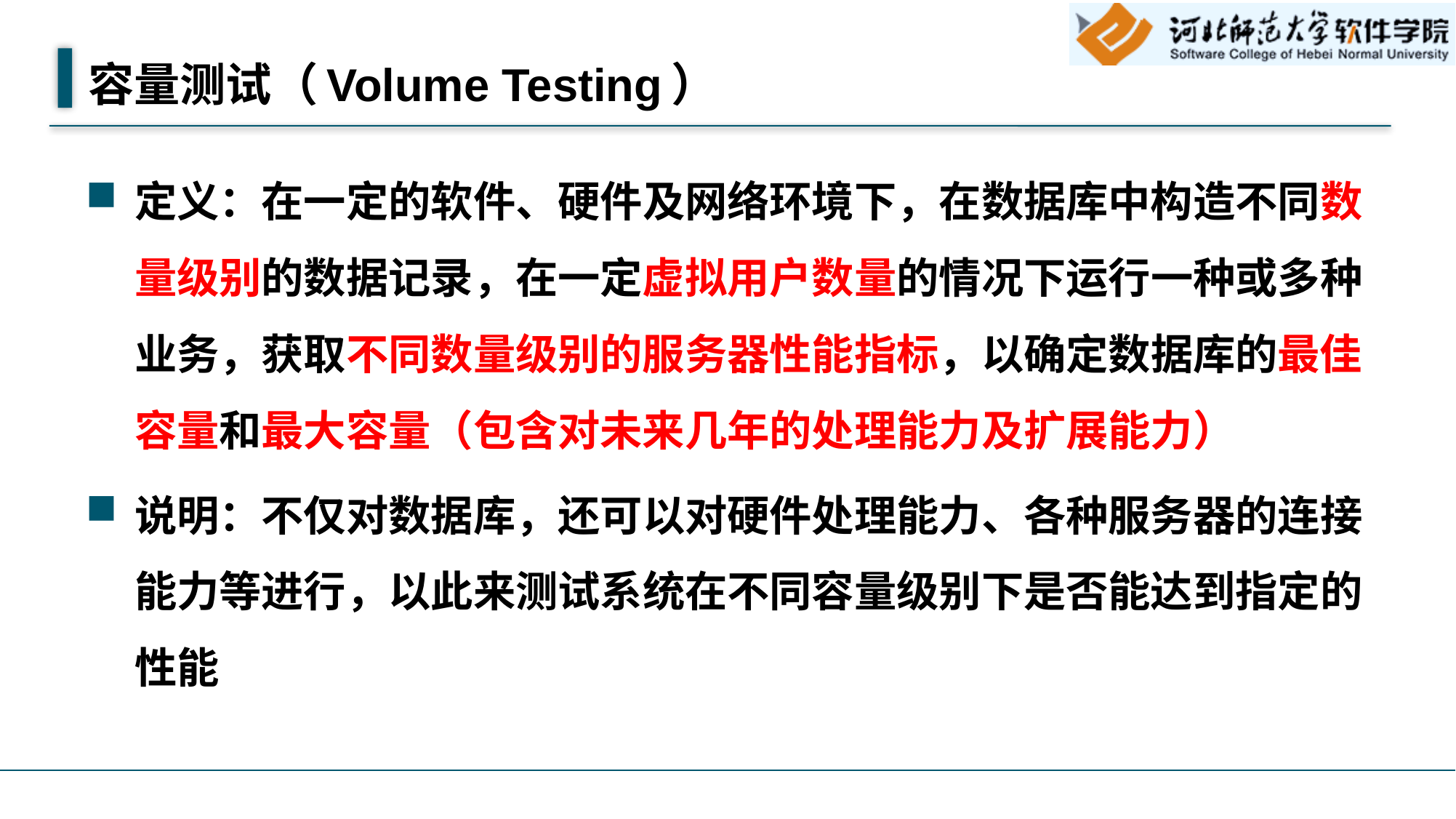

# 容量测试（Volume Testing）
定义：在一定的软件、硬件及网络环境下，在数据库中构造不同数量级别的数据记录，在一定虚拟用户数量的情况下运行一种或多种业务，获取不同数量级别的服务器性能指标，以确定数据库的最佳容量和最大容量（包含对未来几年的处理能力及扩展能力）
说明：不仅对数据库，还可以对硬件处理能力、各种服务器的连接能力等进行，以此来测试系统在不同容量级别下是否能达到指定的性能